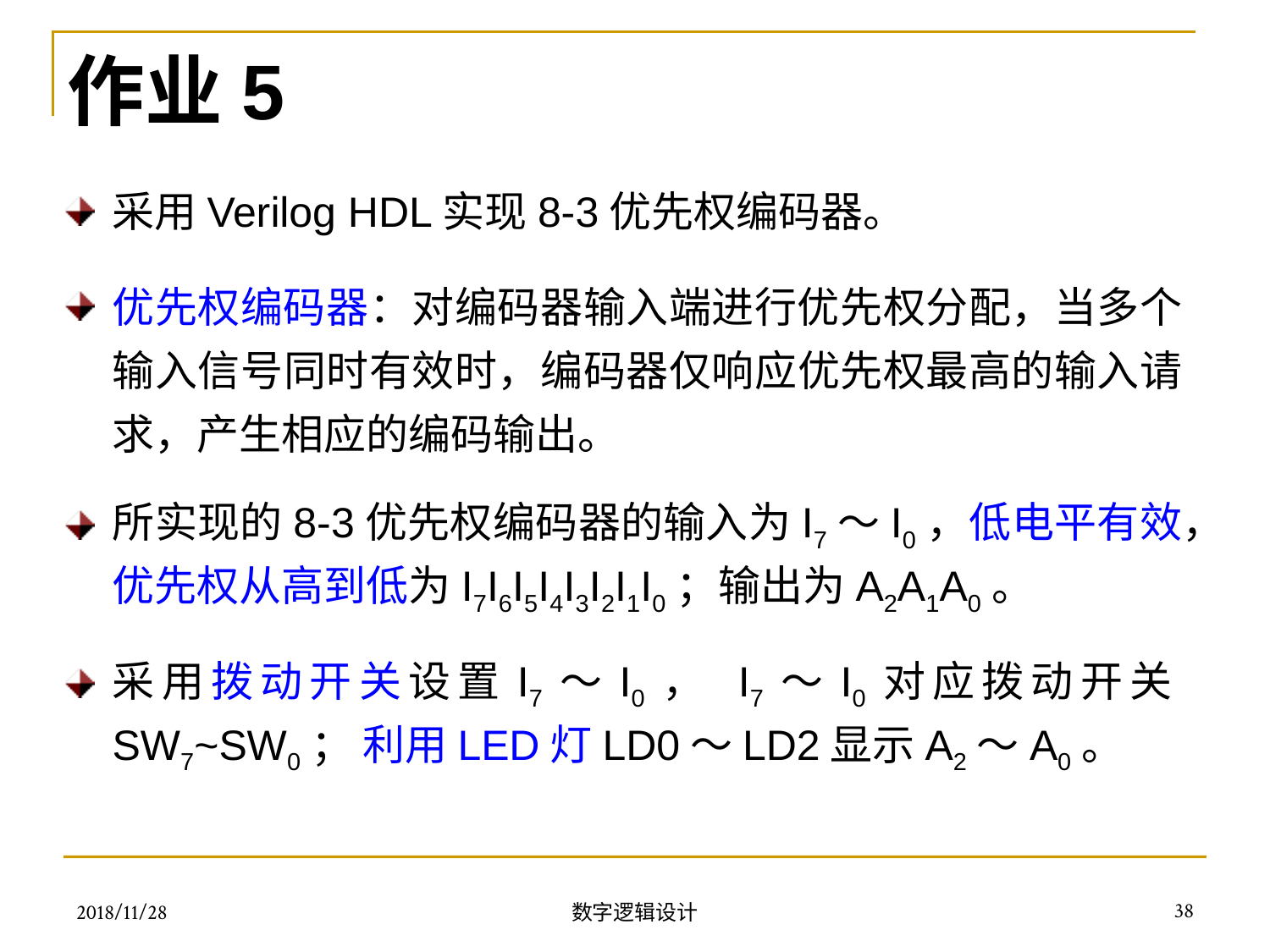

作业5
采用Verilog HDL实现8-3优先权编码器。
优先权编码器：对编码器输入端进行优先权分配，当多个输入信号同时有效时，编码器仅响应优先权最高的输入请求，产生相应的编码输出。
所实现的8-3优先权编码器的输入为I7～I0，低电平有效，优先权从高到低为I7I6I5I4I3I2I1I0；输出为A2A1A0。
采用拨动开关设置I7～I0， I7～I0对应拨动开关SW7~SW0； 利用LED灯LD0～LD2显示A2～A0。
2018/11/28
38
数字逻辑设计